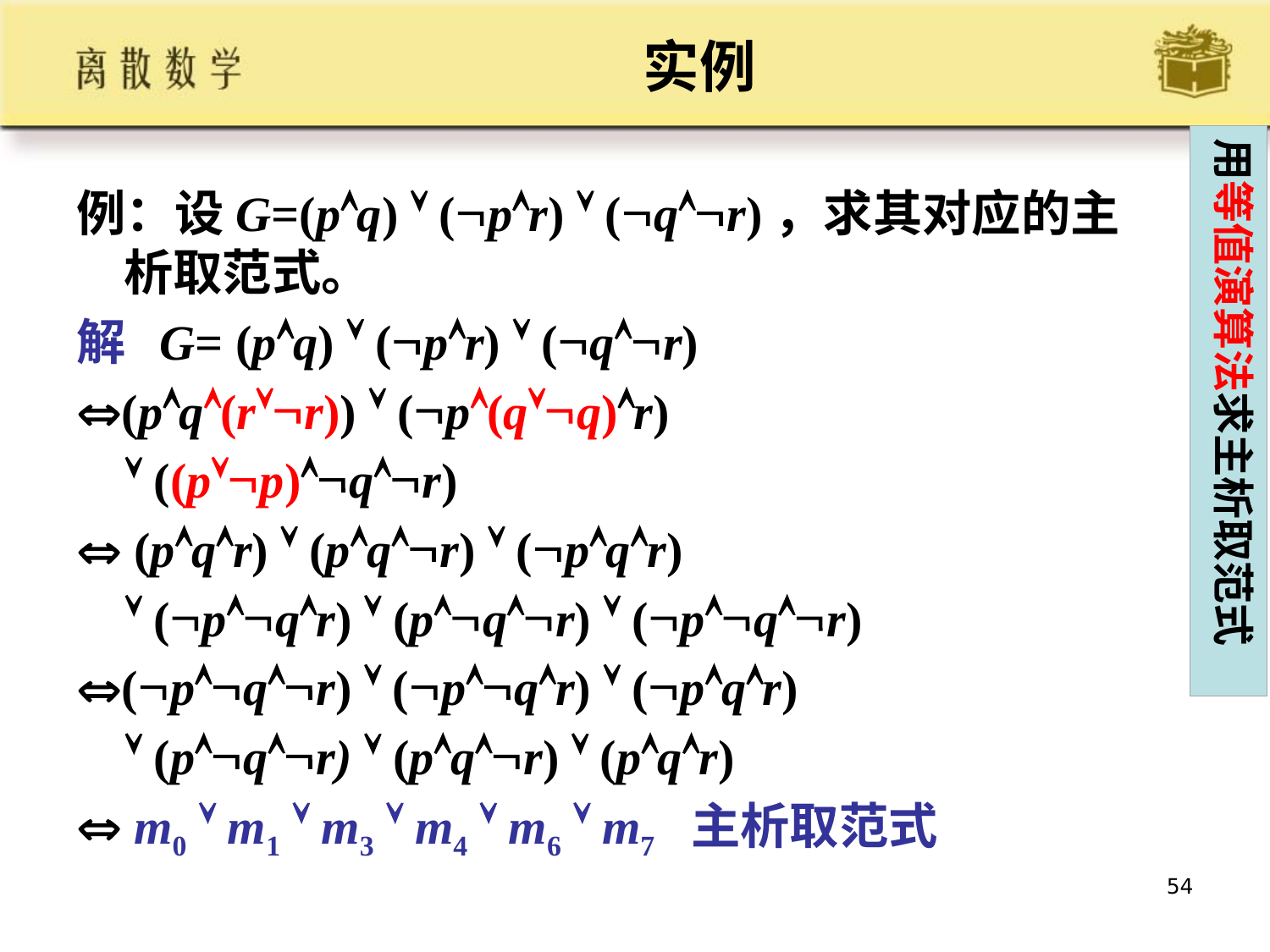

# 实例
用等值演算法求主析取范式
例：设G=(p∧q) ∨ (¬p∧r) ∨ (¬q∧¬r)，求其对应的主析取范式。
解  G= (p∧q) ∨ (¬p∧r) ∨ (¬q∧¬r)
⇔(p∧q∧(r∨¬r)) ∨ (¬p∧(q∨¬q)∧r)
    ∨ ((p∨¬p)∧¬q∧¬r)
⇔ (p∧q∧r) ∨ (p∧q∧¬r) ∨ (¬p∧q∧r)
    ∨ (¬p∧¬q∧r) ∨ (p∧¬q∧¬r) ∨ (¬p∧¬q∧¬r)
⇔(¬p∧¬q∧¬r) ∨ (¬p∧¬q∧r) ∨ (¬p∧q∧r)
    ∨ (p∧¬q∧¬r) ∨ (p∧q∧¬r) ∨ (p∧q∧r)
⇔ m0 ∨ m1 ∨ m3 ∨ m4 ∨ m6 ∨ m7  主析取范式
54